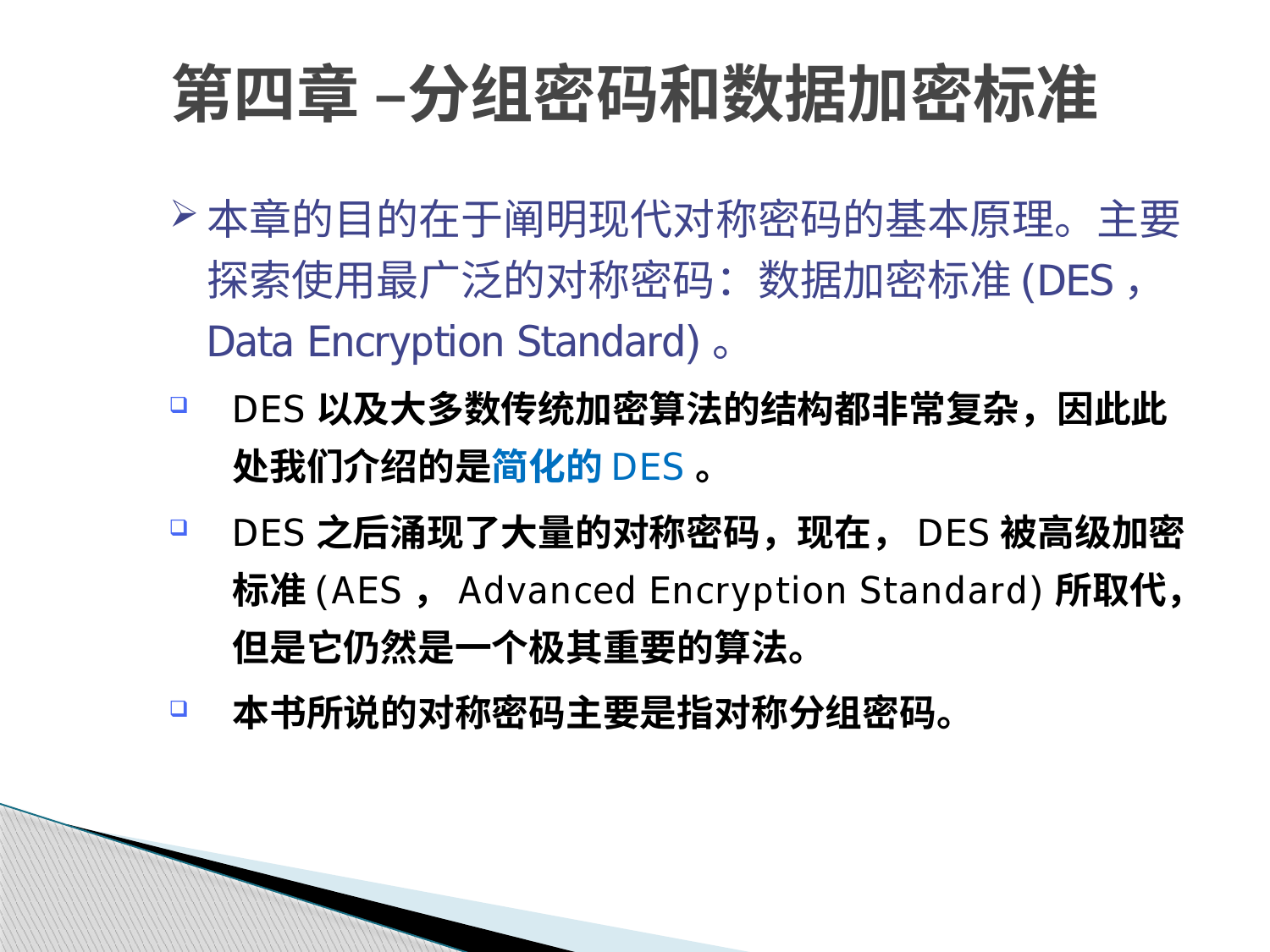

# 第四章 –分组密码和数据加密标准
本章的目的在于阐明现代对称密码的基本原理。主要探索使用最广泛的对称密码：数据加密标准(DES，Data Encryption Standard)。
DES以及大多数传统加密算法的结构都非常复杂，因此此处我们介绍的是简化的DES。
DES之后涌现了大量的对称密码，现在，DES被高级加密标准(AES，Advanced Encryption Standard)所取代，但是它仍然是一个极其重要的算法。
本书所说的对称密码主要是指对称分组密码。